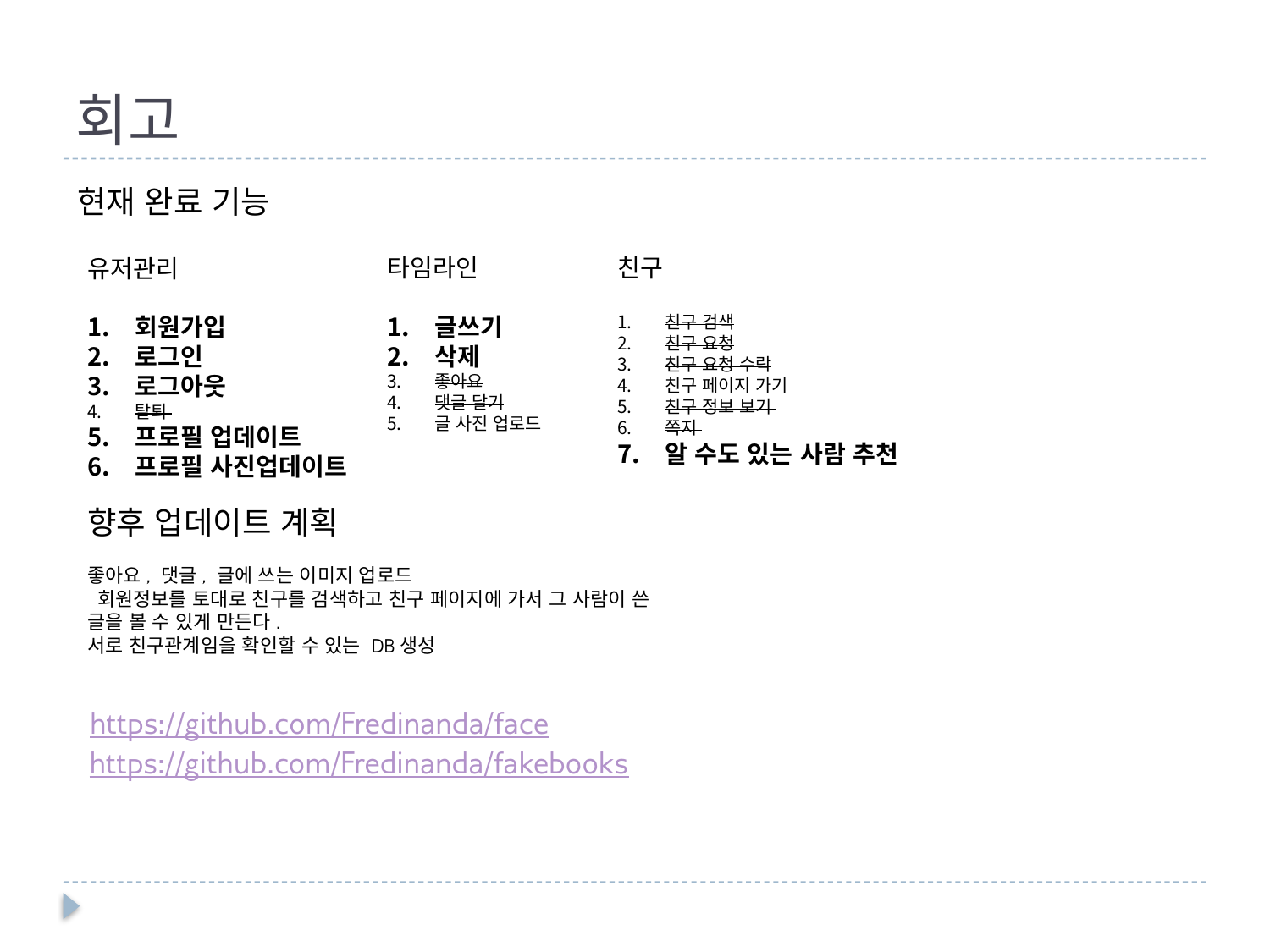

# 회고
현재 완료 기능
타임라인

글쓰기
삭제
좋아요
댓글 달기
글 사진 업로드
친구

친구 검색
친구 요청
친구 요청 수락
친구 페이지 가기
친구 정보 보기
쪽지
알 수도 있는 사람 추천
유저관리

회원가입
로그인
로그아웃
탈퇴
프로필 업데이트
프로필 사진업데이트

향후 업데이트 계획

좋아요, 댓글, 글에 쓰는 이미지 업로드
 회원정보를 토대로 친구를 검색하고 친구 페이지에 가서 그 사람이 쓴 글을 볼 수 있게 만든다.
서로 친구관계임을 확인할 수 있는 DB생성

https://github.com/Fredinanda/face
https://github.com/Fredinanda/fakebooks